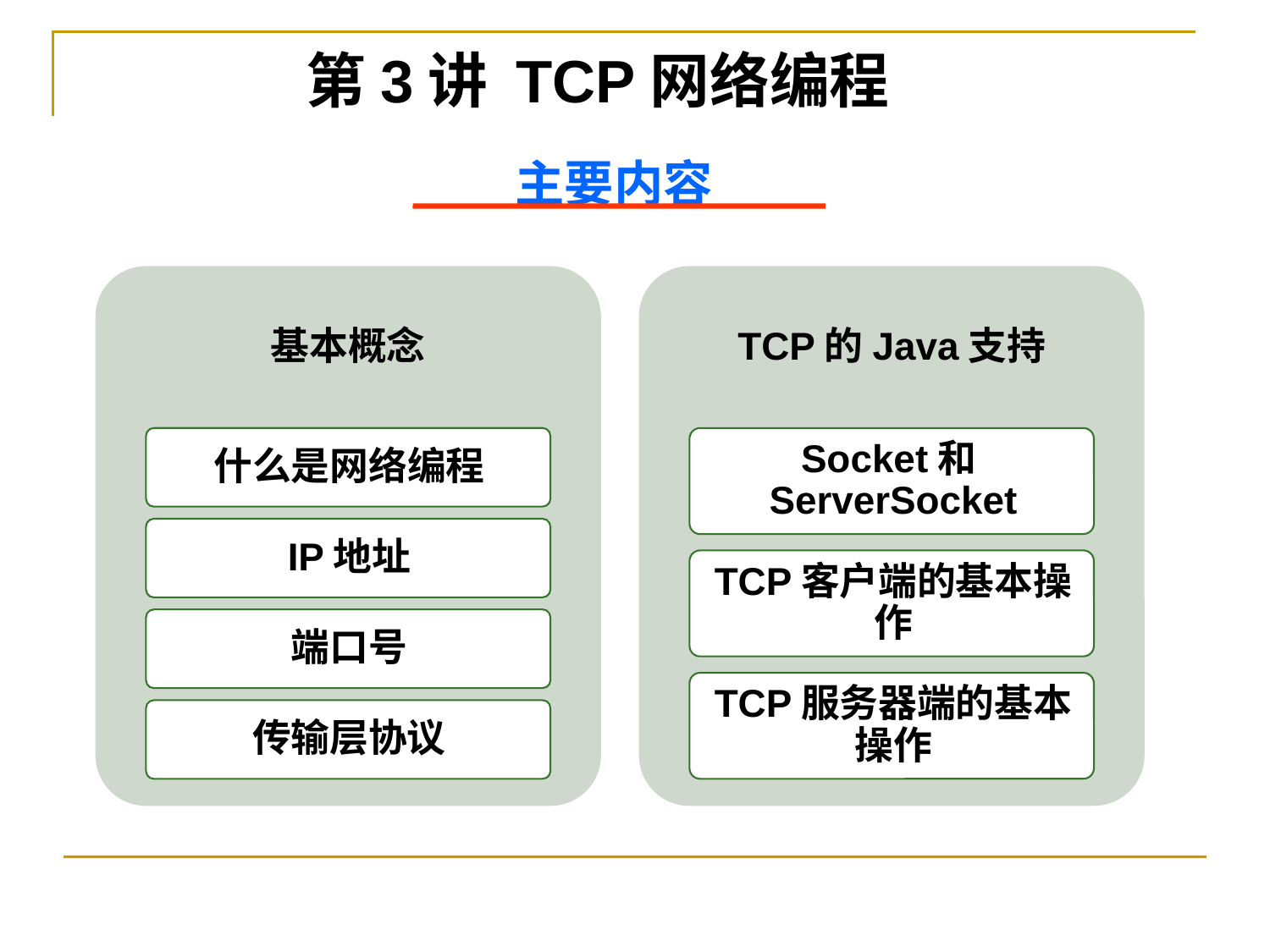

# 第3讲 TCP网络编程
主要内容

基本概念
什么是网络编程
IP地址
端口号
传输层协议
TCP的Java支持
Socket和ServerSocket
TCP客户端的基本操作
TCP服务器端的基本操作